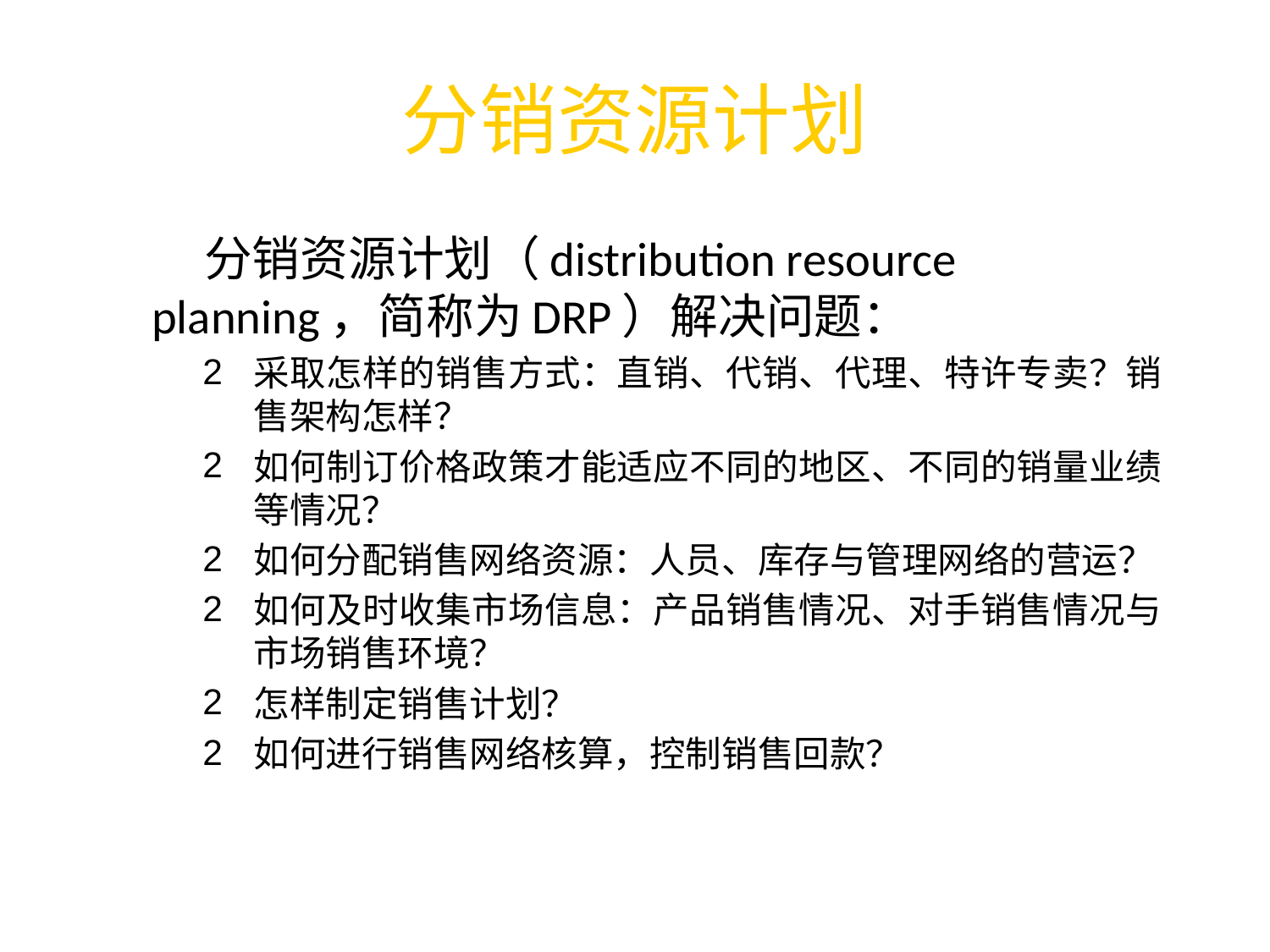

# 分销资源计划
        分销资源计划（distribution resource planning，简称为DRP）解决问题：
采取怎样的销售方式：直销、代销、代理、特许专卖？销售架构怎样？
如何制订价格政策才能适应不同的地区、不同的销量业绩等情况？
如何分配销售网络资源：人员、库存与管理网络的营运？
如何及时收集市场信息：产品销售情况、对手销售情况与市场销售环境？
怎样制定销售计划？
如何进行销售网络核算，控制销售回款？